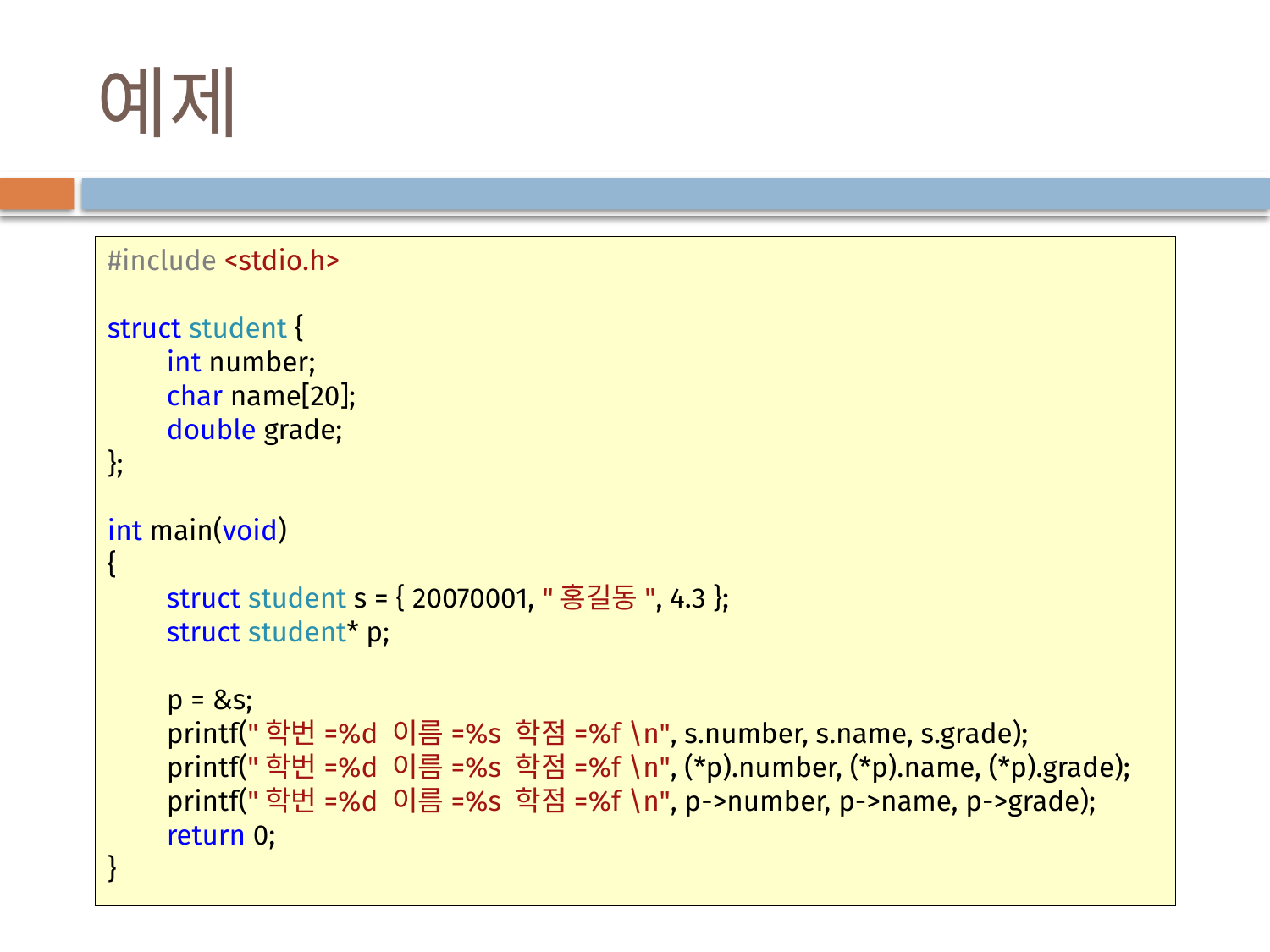

# 예제
#include <stdio.h>

struct student {
        int number;
        char name[20];
        double grade;
};

int main(void)
{
        struct student s = { 20070001, "홍길동", 4.3 };
        struct student* p;

        p = &s;
        printf("학번=%d 이름=%s 학점=%f \n", s.number, s.name, s.grade);
        printf("학번=%d 이름=%s 학점=%f \n", (*p).number, (*p).name, (*p).grade);
        printf("학번=%d 이름=%s 학점=%f \n", p->number, p->name, p->grade);
        return 0;
}